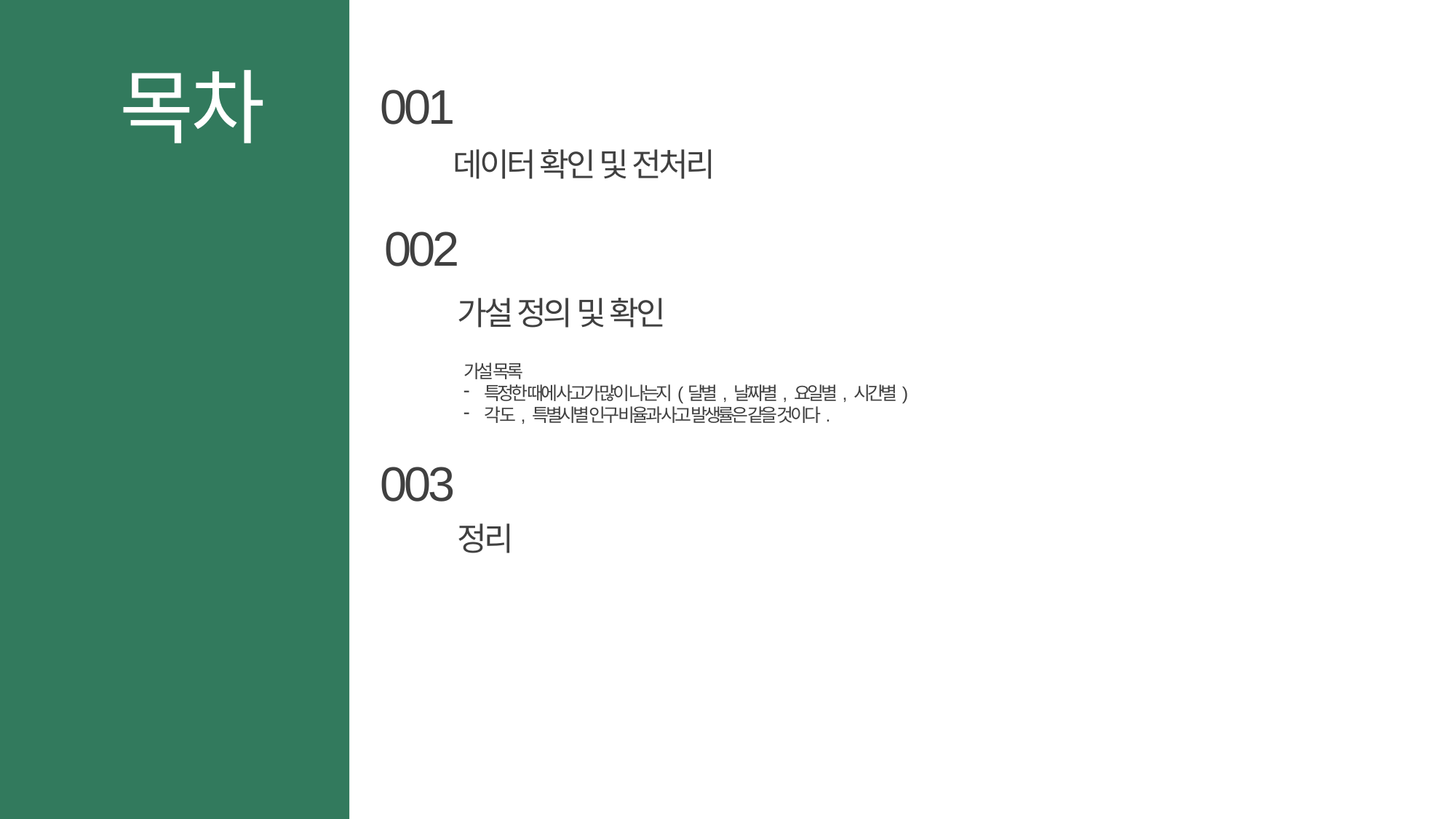

목차
001
데이터 확인 및 전처리
002
가설 정의 및 확인
가설 목록
특정한 때에 사고가 많이 나는지(달별, 날짜별, 요일별, 시간별)
각 도, 특별시별 인구 비율과 사고 발생률은 같을 것이다.
003
정리